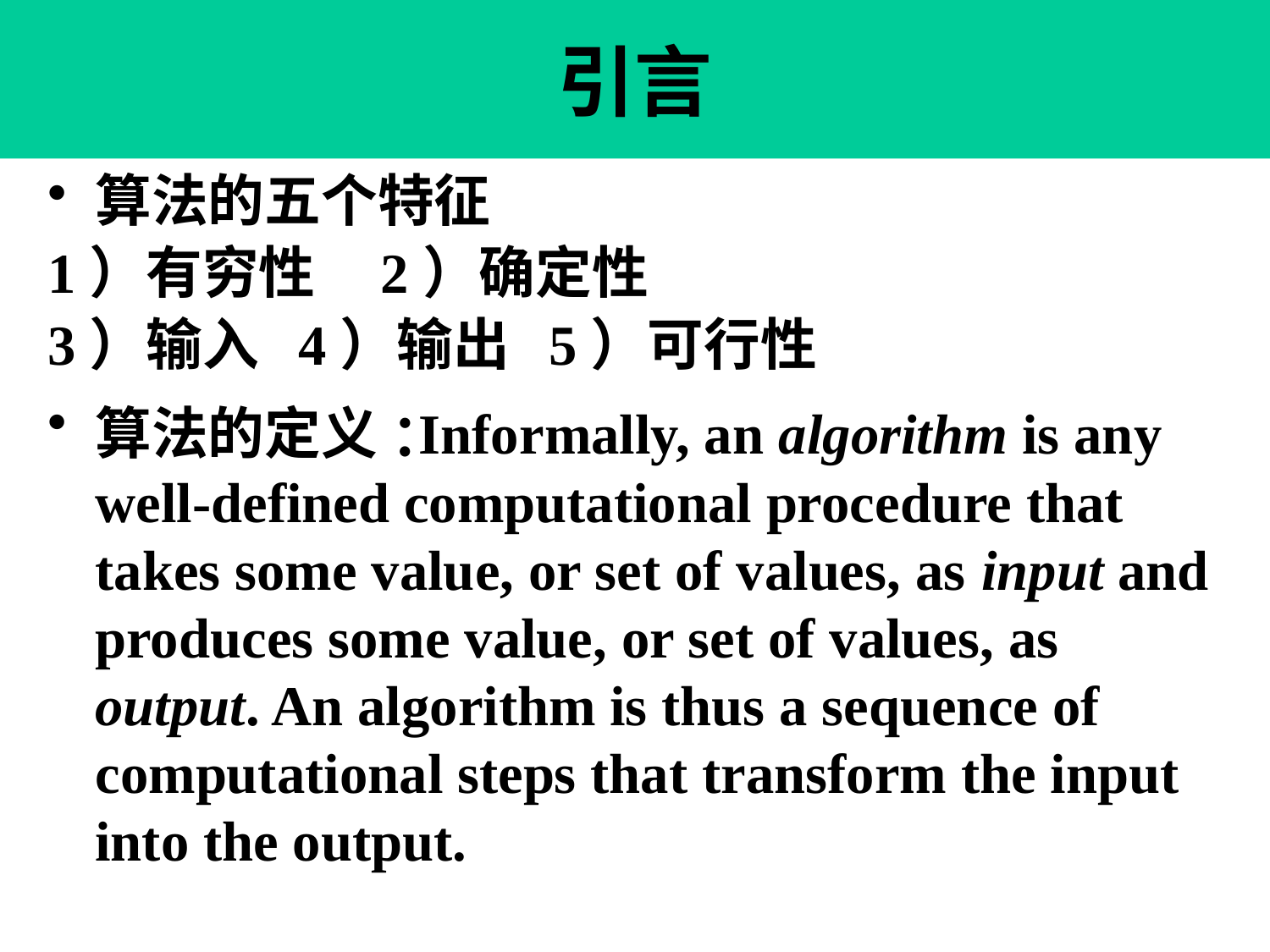

3 of 15
# 引言
算法的五个特征
1）有穷性    2）确定性
3）输入  4）输出  5）可行性
算法的定义:Informally, an algorithm is any well-defined computational procedure that takes some value, or set of values, as input and produces some value, or set of values, as output. An algorithm is thus a sequence of computational steps that transform the input into the output.